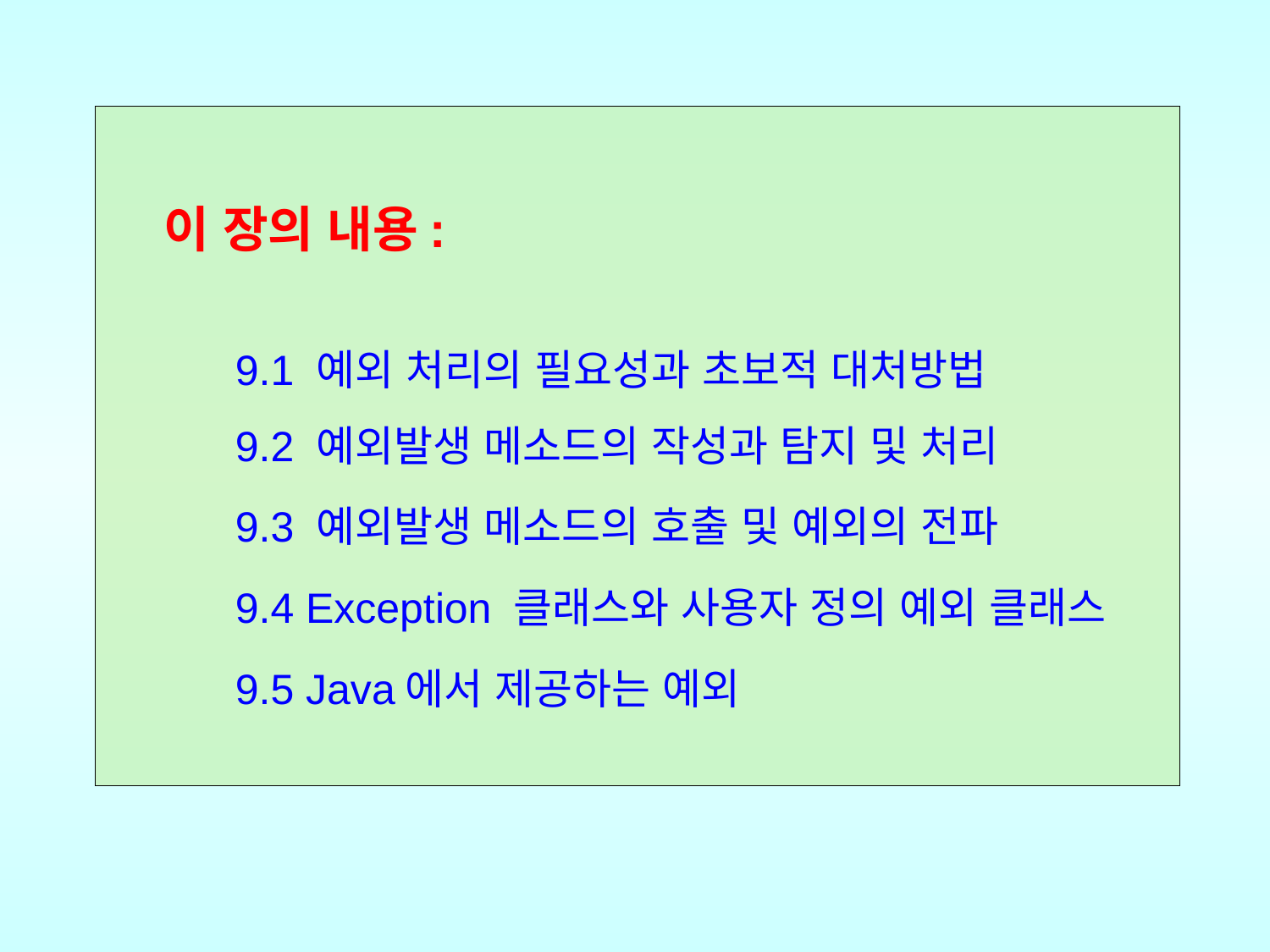

이 장의 내용:

       9.1 예외 처리의 필요성과 초보적 대처방법
       9.2 예외발생 메소드의 작성과 탐지 및 처리
       9.3 예외발생 메소드의 호출 및 예외의 전파
       9.4 Exception 클래스와 사용자 정의 예외 클래스
       9.5 Java에서 제공하는 예외